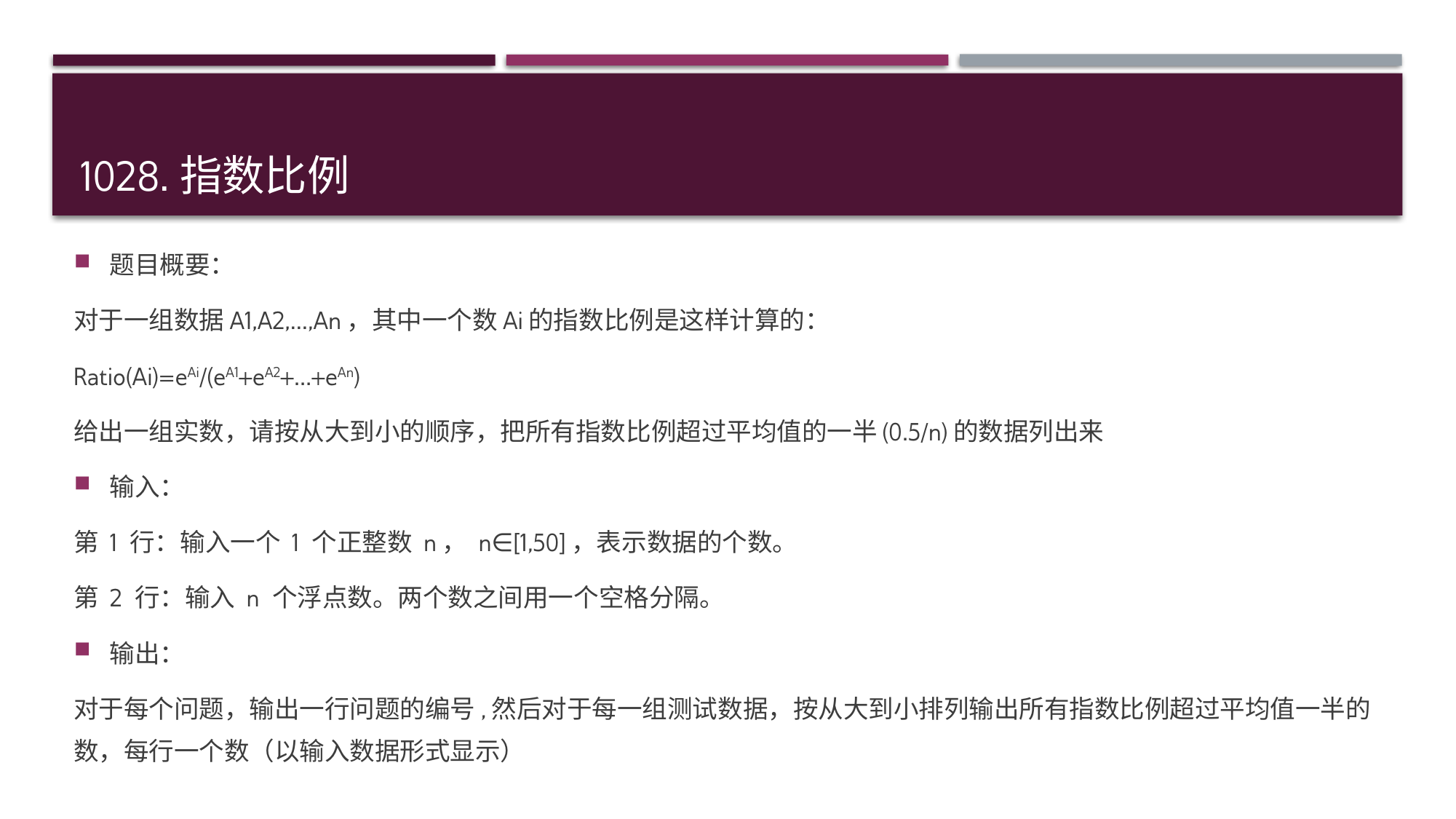

# 1028.指数比例
题目概要：
对于一组数据A1,A2,…,An，其中一个数Ai的指数比例是这样计算的：
Ratio(Ai)=eAi/(eA1+eA2+…+eAn)
给出一组实数，请按从大到小的顺序，把所有指数比例超过平均值的一半(0.5/n)的数据列出来
输入：
第 1 行：输入一个 1 个正整数 n， n∈[1,50]，表示数据的个数。
第 2 行：输入 n 个浮点数。两个数之间用一个空格分隔。
输出：
对于每个问题，输出一行问题的编号,然后对于每一组测试数据，按从大到小排列输出所有指数比例超过平均值一半的数，每行一个数（以输入数据形式显示）